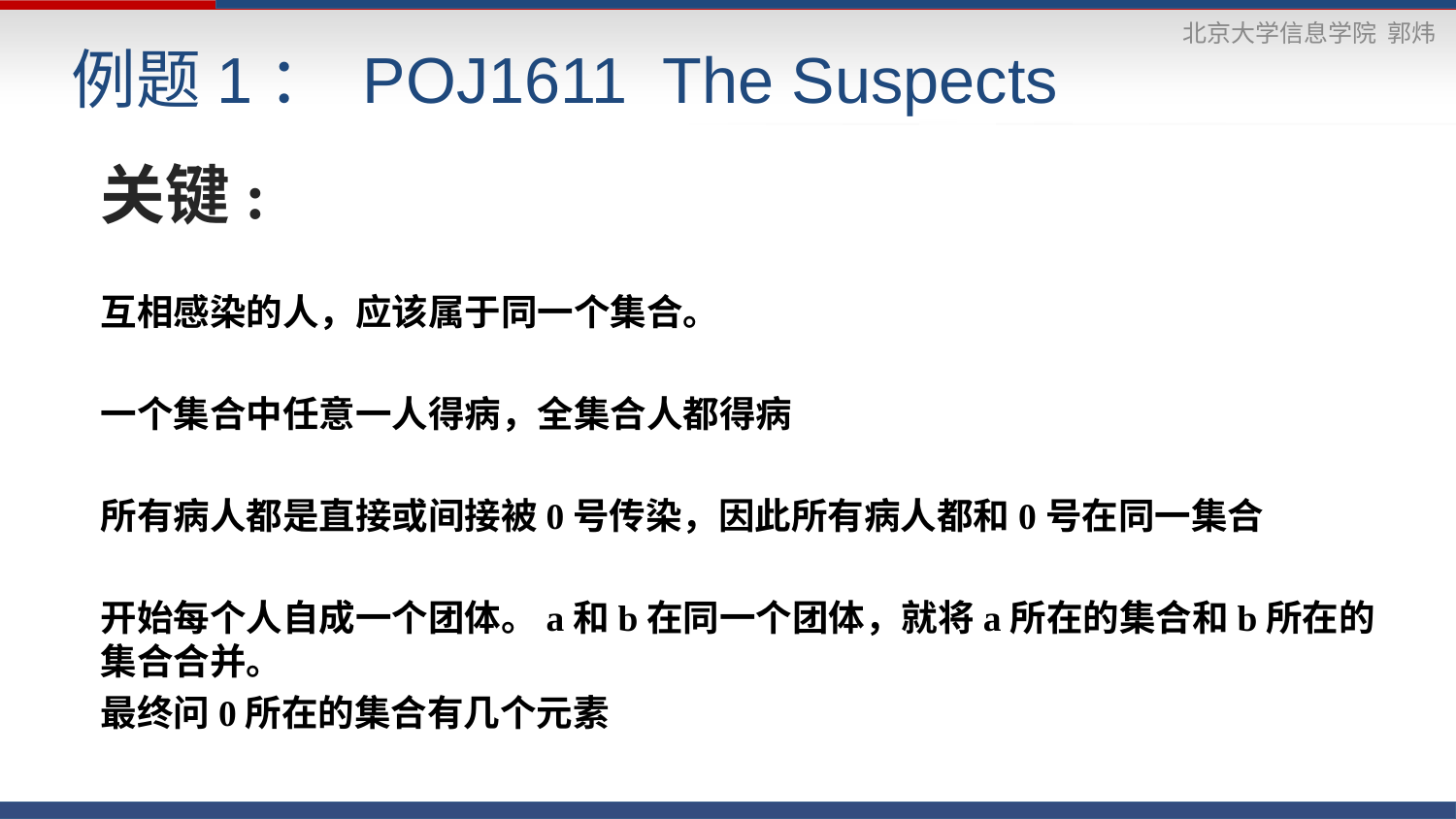

# 例题1： POJ1611  The Suspects
关键:

互相感染的人，应该属于同一个集合。

一个集合中任意一人得病，全集合人都得病

所有病人都是直接或间接被0号传染，因此所有病人都和0号在同一集合

开始每个人自成一个团体。a和b在同一个团体，就将a所在的集合和b所在的集合合并。
最终问0所在的集合有几个元素
43